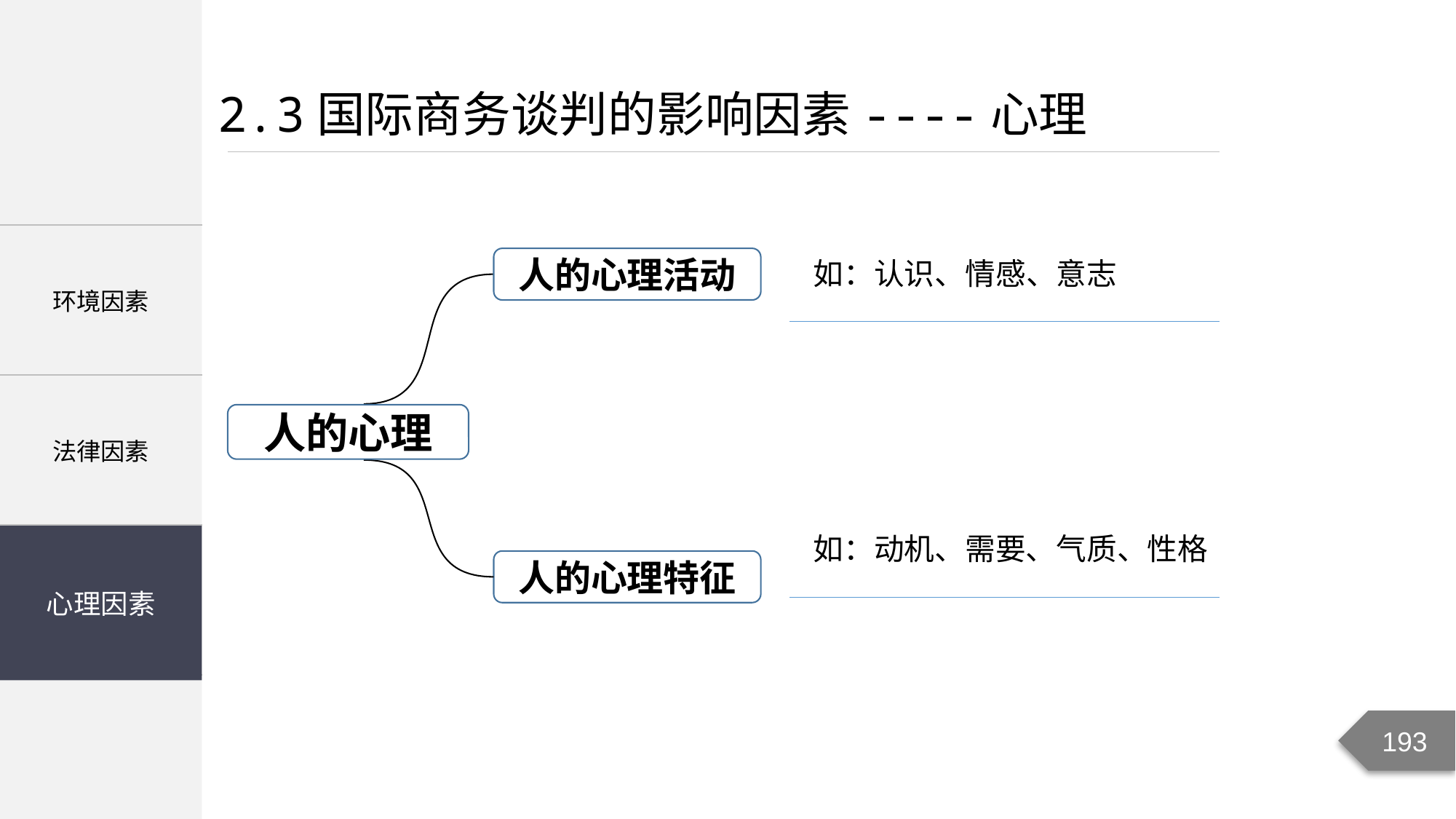

2.3国际商务谈判的影响因素----心理
| 环境因素 |
| --- |
| 法律因素 |
| 心理因素 |
人的心理活动
如：认识、情感、意志
人的心理
如：动机、需要、气质、性格
心理因素

人的心理特征
193